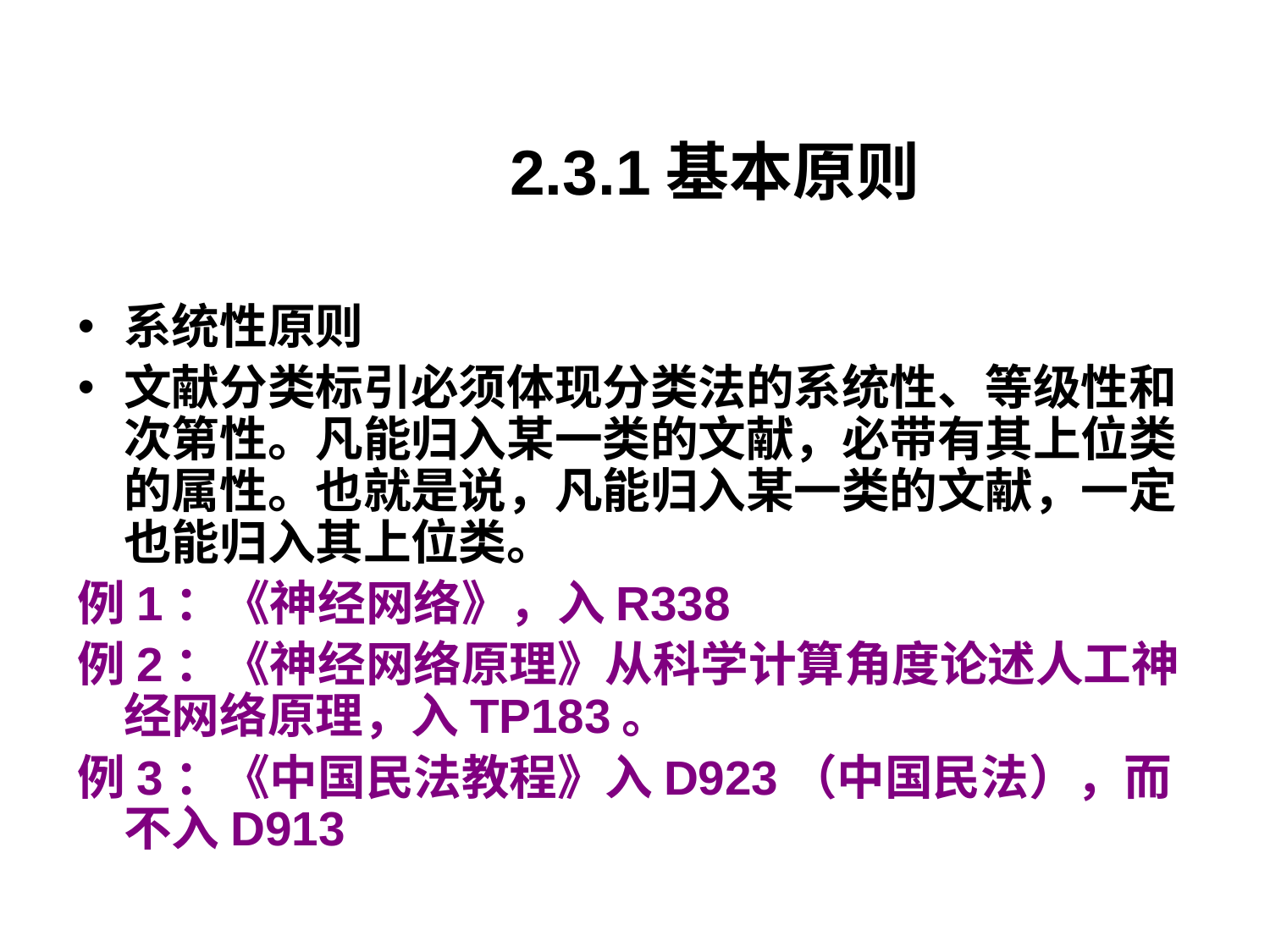

# 2.3.1基本原则
系统性原则
文献分类标引必须体现分类法的系统性、等级性和次第性。凡能归入某一类的文献，必带有其上位类的属性。也就是说，凡能归入某一类的文献，一定也能归入其上位类。
例1：《神经网络》，入R338
例2：《神经网络原理》从科学计算角度论述人工神经网络原理，入TP183。
例3：《中国民法教程》入D923（中国民法），而不入D913